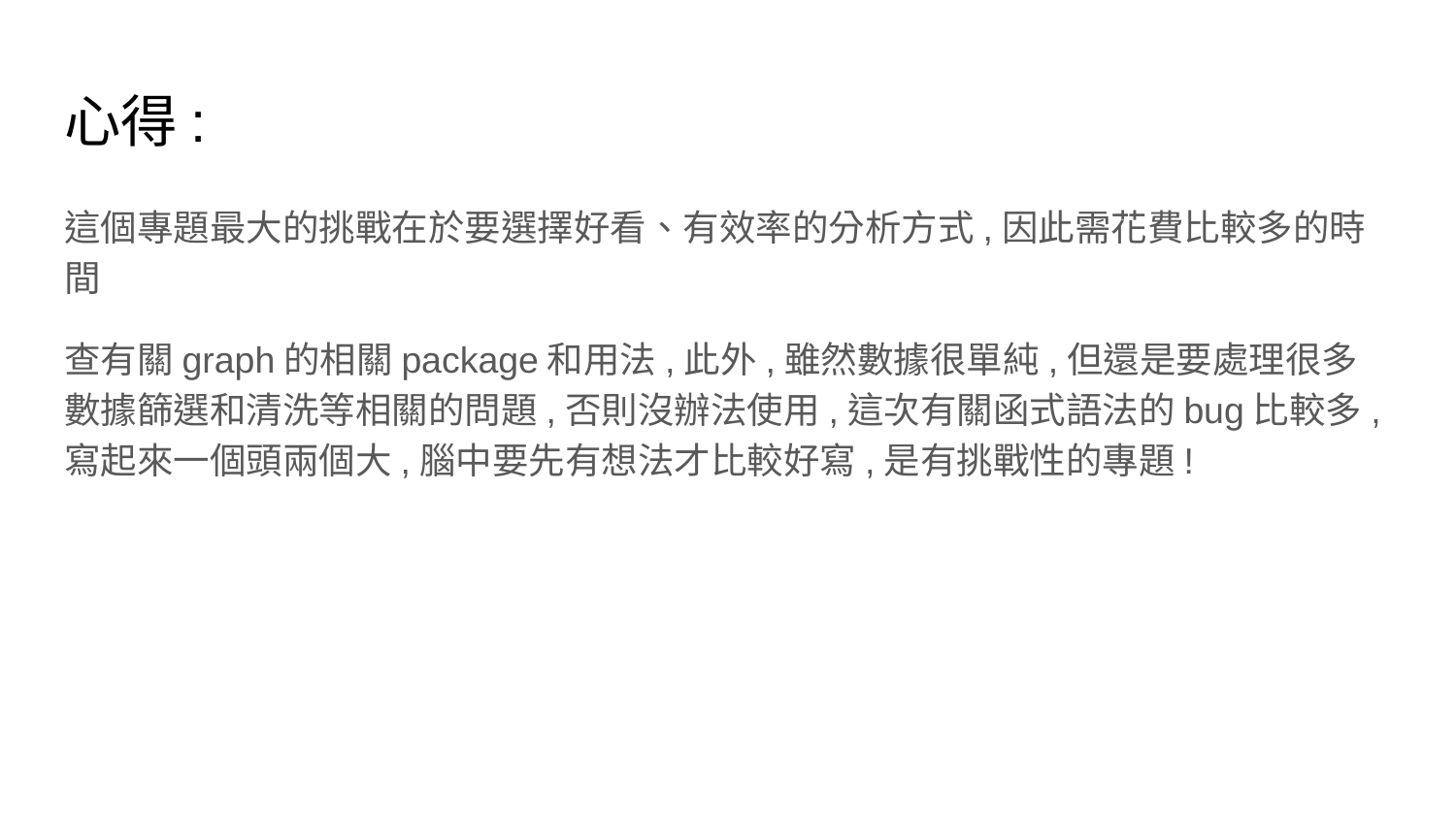

# 心得:
這個專題最大的挑戰在於要選擇好看、有效率的分析方式,因此需花費比較多的時間
查有關graph的相關package和用法,此外,雖然數據很單純,但還是要處理很多數據篩選和清洗等相關的問題,否則沒辦法使用,這次有關函式語法的bug比較多,寫起來一個頭兩個大,腦中要先有想法才比較好寫,是有挑戰性的專題!